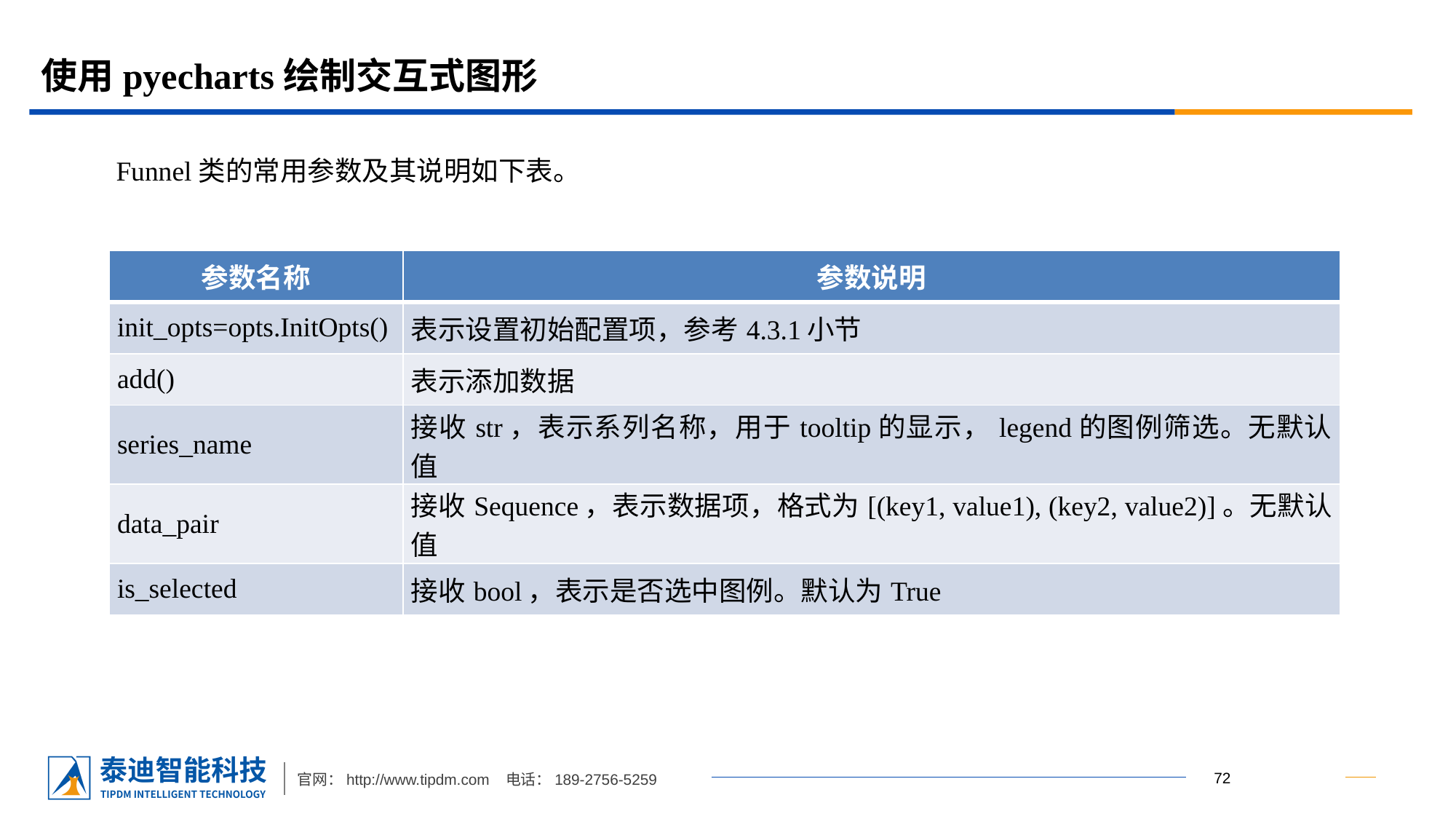

# 使用pyecharts绘制交互式图形
Funnel类的常用参数及其说明如下表。

| 参数名称 | 参数说明 |
| --- | --- |
| init\_opts=opts.InitOpts() | 表示设置初始配置项，参考4.3.1小节 |
| add() | 表示添加数据 |
| series\_name | 接收str，表示系列名称，用于tooltip的显示，legend的图例筛选。无默认值 |
| data\_pair | 接收Sequence，表示数据项，格式为[(key1, value1), (key2, value2)]。无默认值 |
| is\_selected | 接收bool，表示是否选中图例。默认为True |